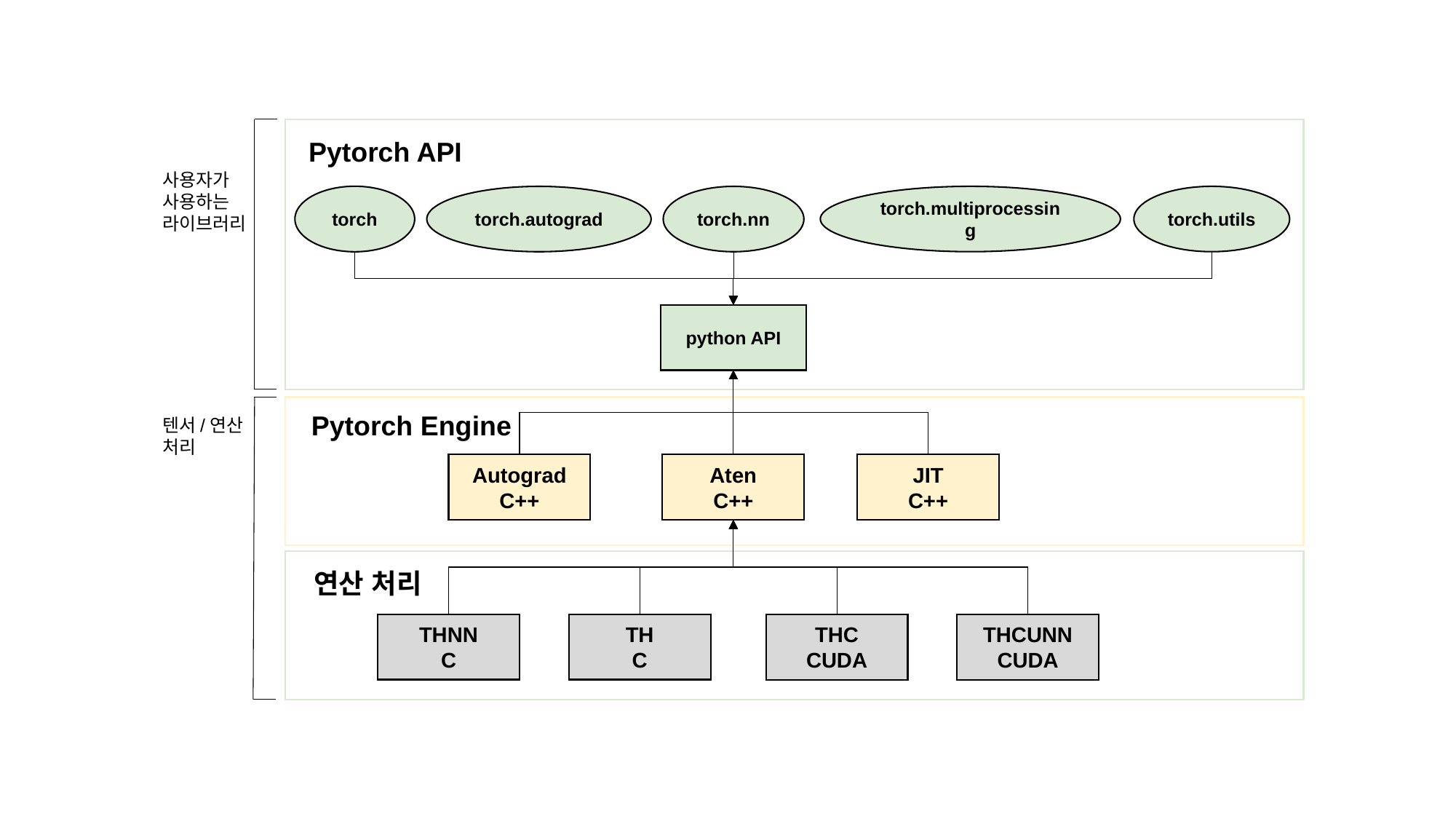

Pytorch API
사용자가
사용하는 라이브러리
torch
torch.utils
torch.multiprocessing
torch.nn
torch.autograd
python API

Pytorch Engine
텐서/연산 처리
Autograd
C++
Aten
C++
JIT
C++

연산 처리
TH
C
THC
CUDA
THNN
C
THCUNN
CUDA